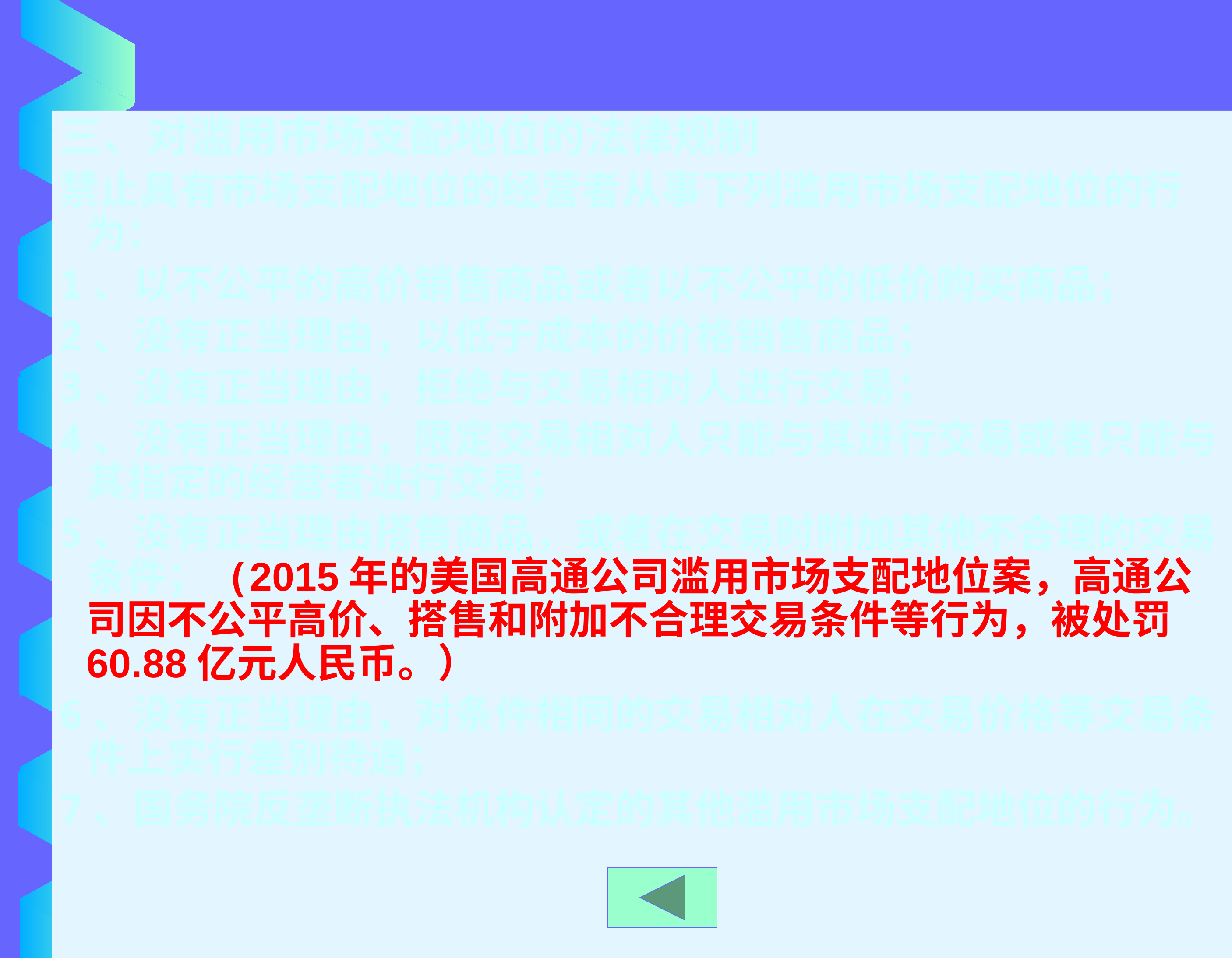

#
三、对滥用市场支配地位的法律规制
禁止具有市场支配地位的经营者从事下列滥用市场支配地位的行为：
1、以不公平的高价销售商品或者以不公平的低价购买商品；
2、没有正当理由，以低于成本的价格销售商品；
3、没有正当理由，拒绝与交易相对人进行交易；
4、没有正当理由，限定交易相对人只能与其进行交易或者只能与其指定的经营者进行交易；
5、没有正当理由搭售商品，或者在交易时附加其他不合理的交易条件； (2015年的美国高通公司滥用市场支配地位案，高通公司因不公平高价、搭售和附加不合理交易条件等行为，被处罚60.88亿元人民币。）
6、没有正当理由，对条件相同的交易相对人在交易价格等交易条件上实行差别待遇；
7、国务院反垄断执法机构认定的其他滥用市场支配地位的行为。